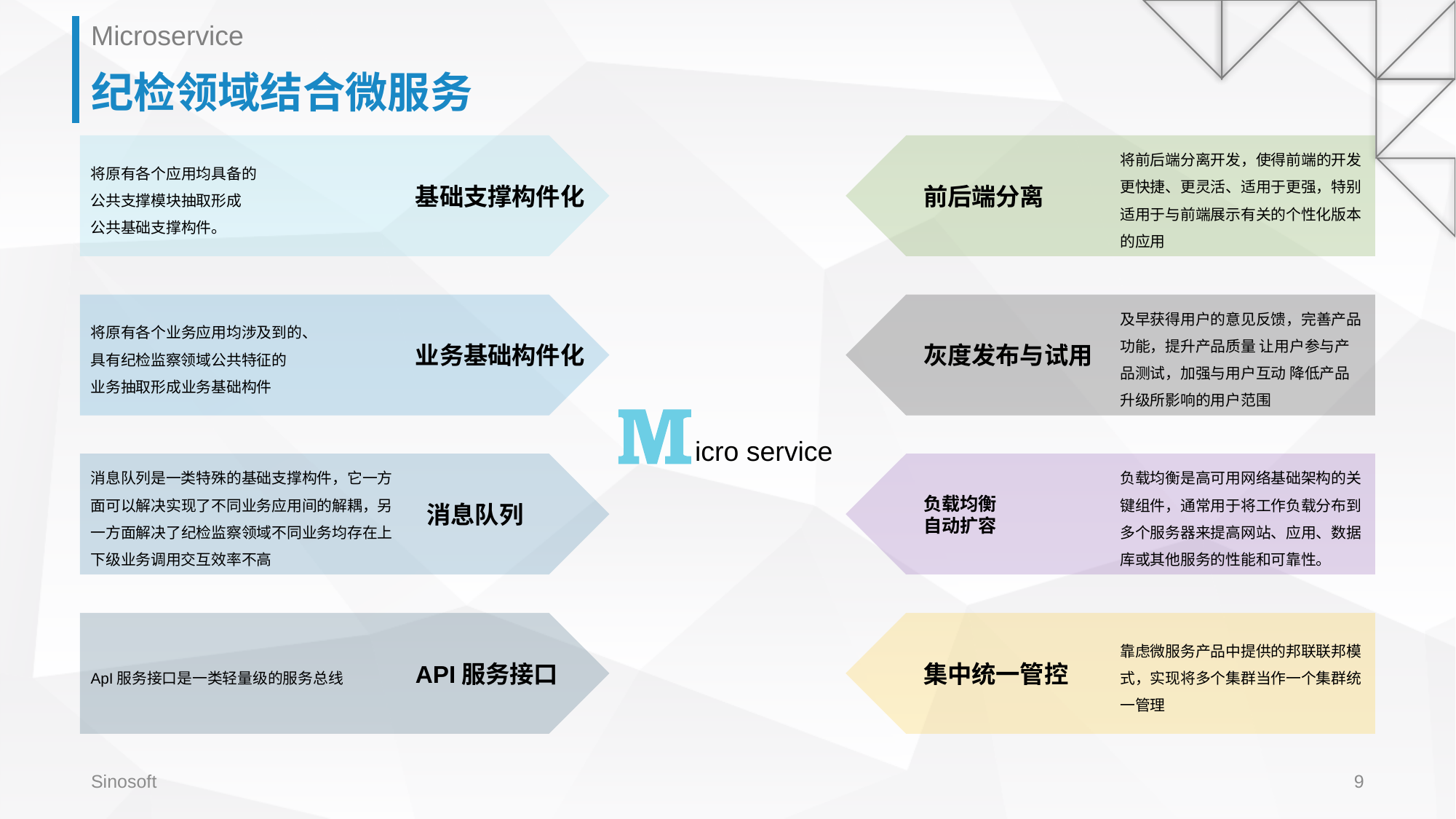

Microservice
# 纪检领域结合微服务

将原有各个应用均具备的
公共支撑模块抽取形成
公共基础支撑构件。
基础支撑构件化

将前后端分离开发，使得前端的开发更快捷、更灵活、适用于更强，特别适用于与前端展示有关的个性化版本的应用
前后端分离

将原有各个业务应用均涉及到的、
具有纪检监察领域公共特征的
业务抽取形成业务基础构件
业务基础构件化

及早获得用户的意见反馈，完善产品功能，提升产品质量 让用户参与产品测试，加强与用户互动 降低产品升级所影响的用户范围
灰度发布与试用

icro service

消息队列是一类特殊的基础支撑构件，它一方面可以解决实现了不同业务应用间的解耦，另一方面解决了纪检监察领域不同业务均存在上下级业务调用交互效率不高
消息队列

负载均衡是高可用网络基础架构的关键组件，通常用于将工作负载分布到多个服务器来提高网站、应用、数据库或其他服务的性能和可靠性。
负载均衡
自动扩容

ApI服务接口是一类轻量级的服务总线
API服务接口

靠虑微服务产品中提供的邦联联邦模式，实现将多个集群当作一个集群统一管理
集中统一管控
Sinosoft
9